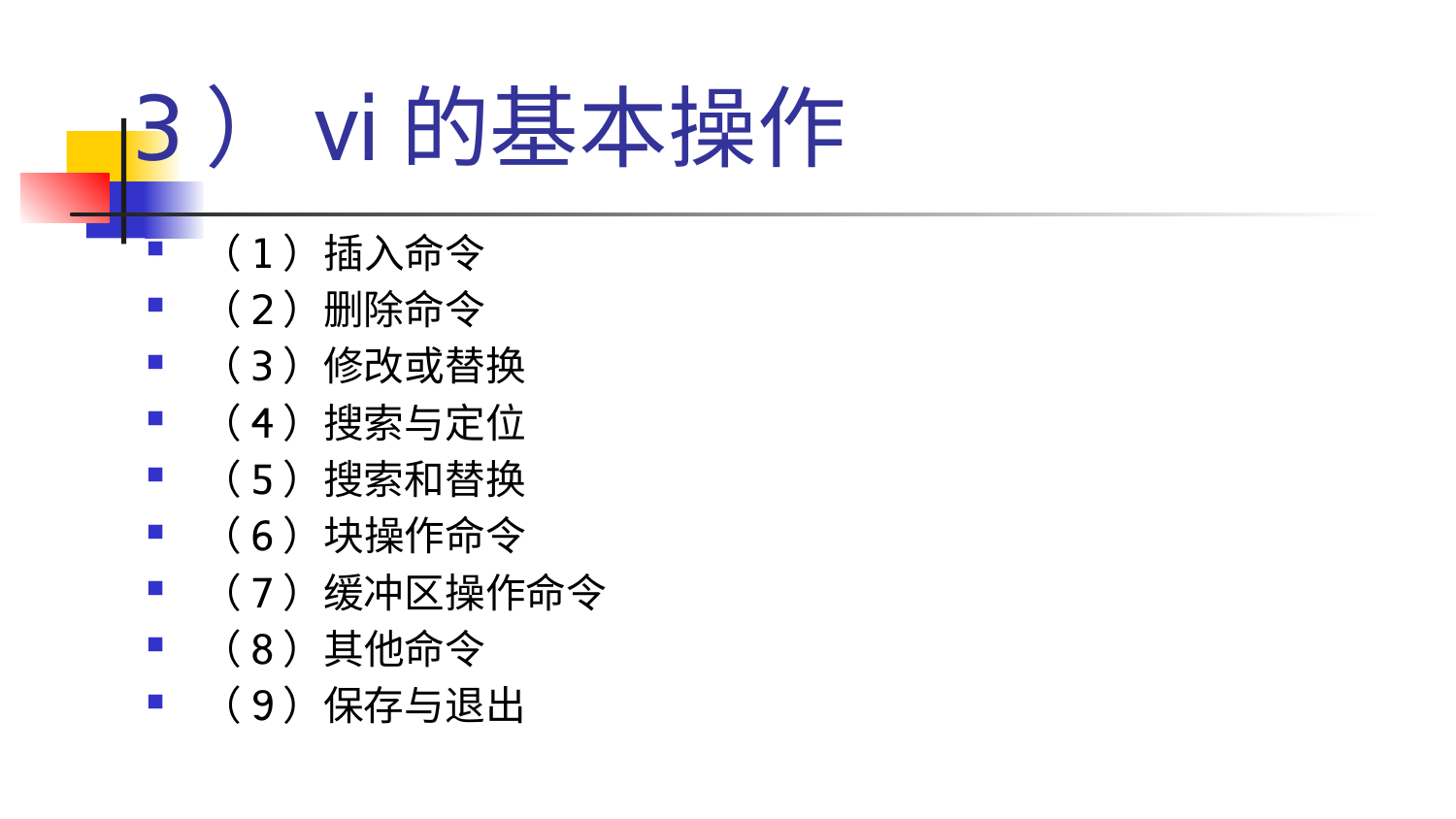

# 3）vi的基本操作
（1）插入命令
（2）删除命令
（3）修改或替换
（4）搜索与定位
（5）搜索和替换
（6）块操作命令
（7）缓冲区操作命令
（8）其他命令
（9）保存与退出